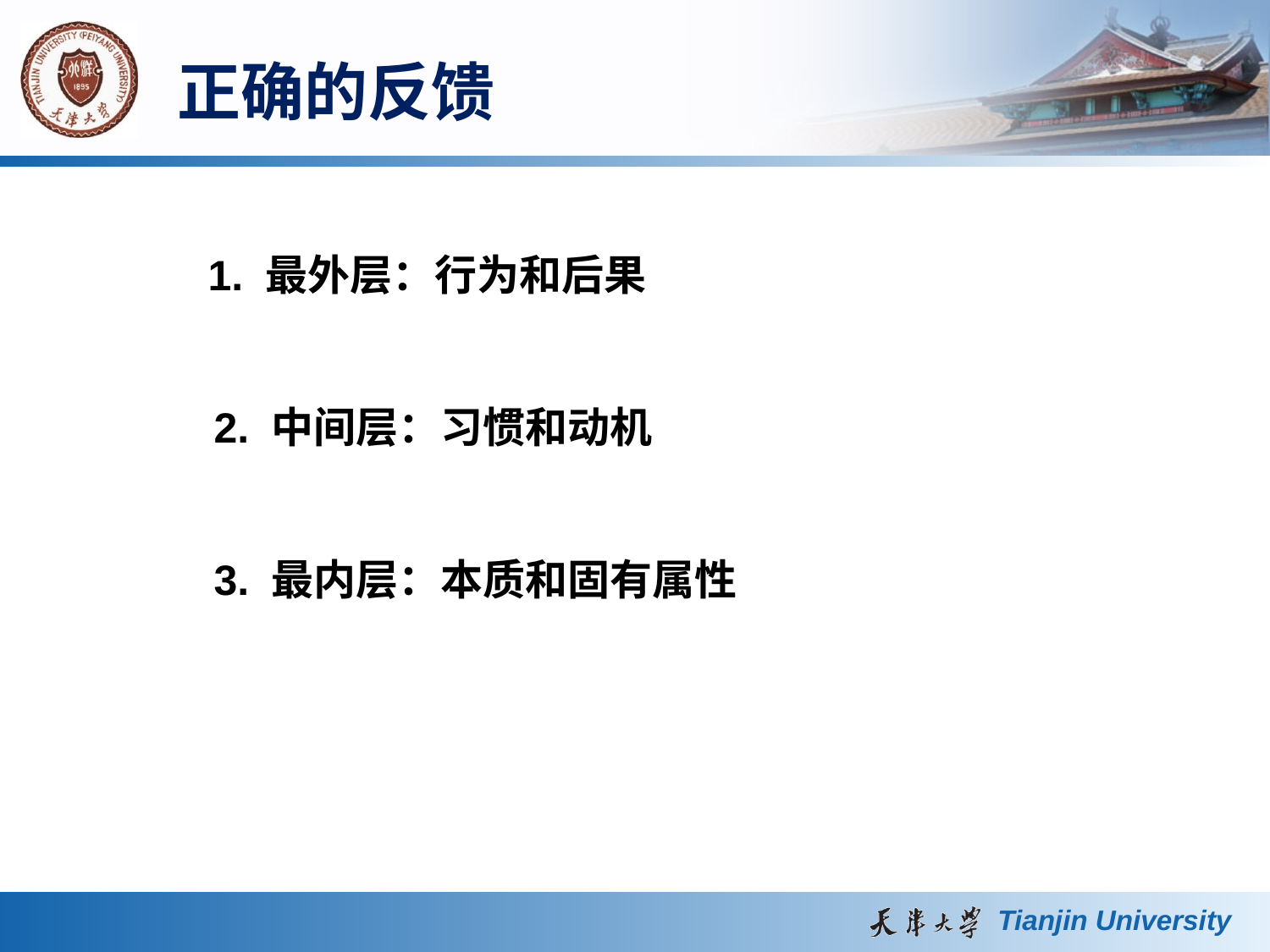

正确的反馈

                      1. 最外层：行为和后果

                 2. 中间层：习惯和动机

                 3. 最内层：本质和固有属性

36